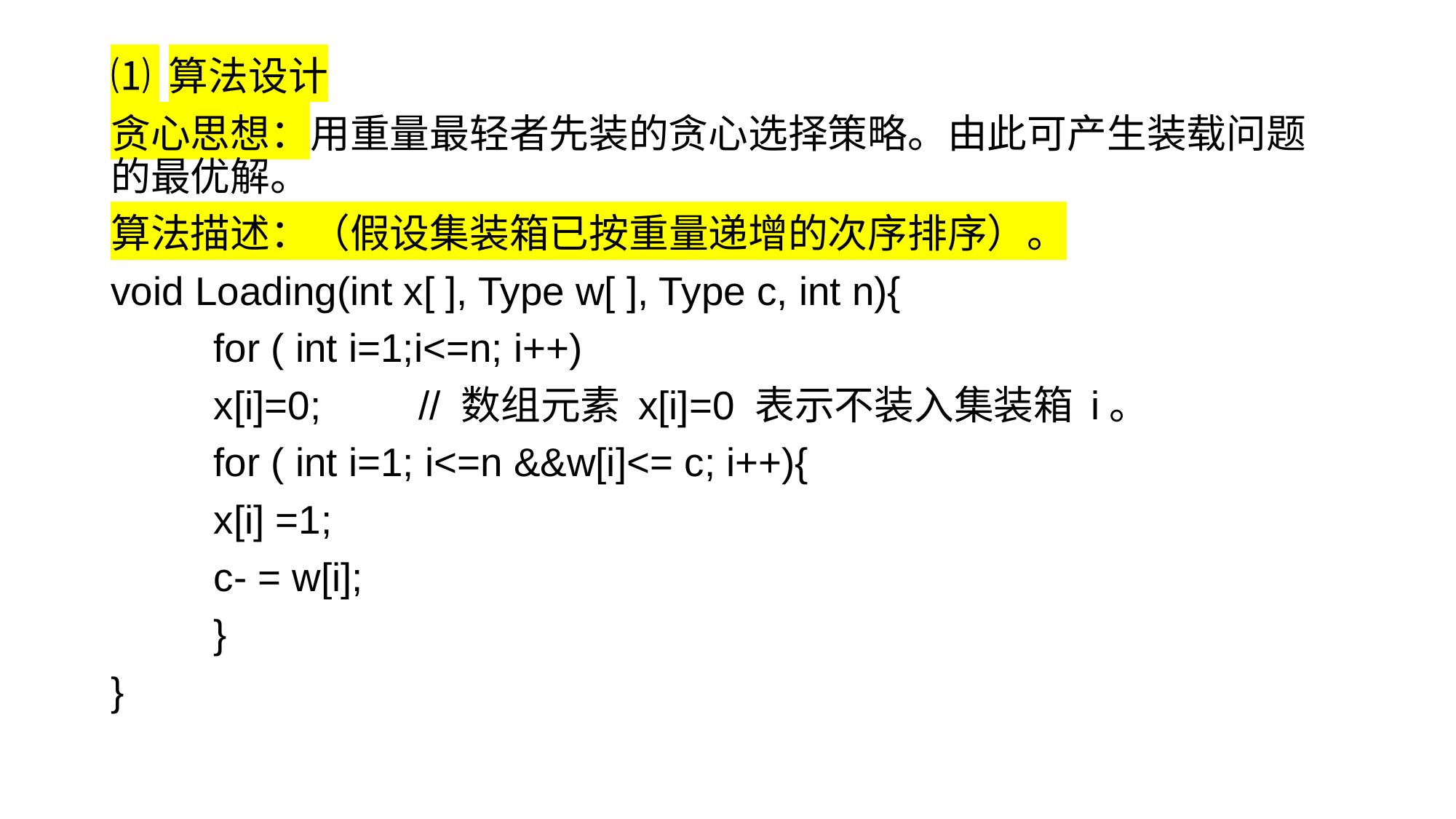

⑴ 算法设计
贪心思想：用重量最轻者先装的贪心选择策略。由此可产生装载问题的最优解。
算法描述：（假设集装箱已按重量递增的次序排序）。
void Loading(int x[ ], Type w[ ], Type c, int n){
	for ( int i=1;i<=n; i++)
		x[i]=0; 		// 数组元素 x[i]=0 表示不装入集装箱 i。
	for ( int i=1; i<=n &&w[i]<= c; i++){
		x[i] =1;
		c- = w[i];
	}
}